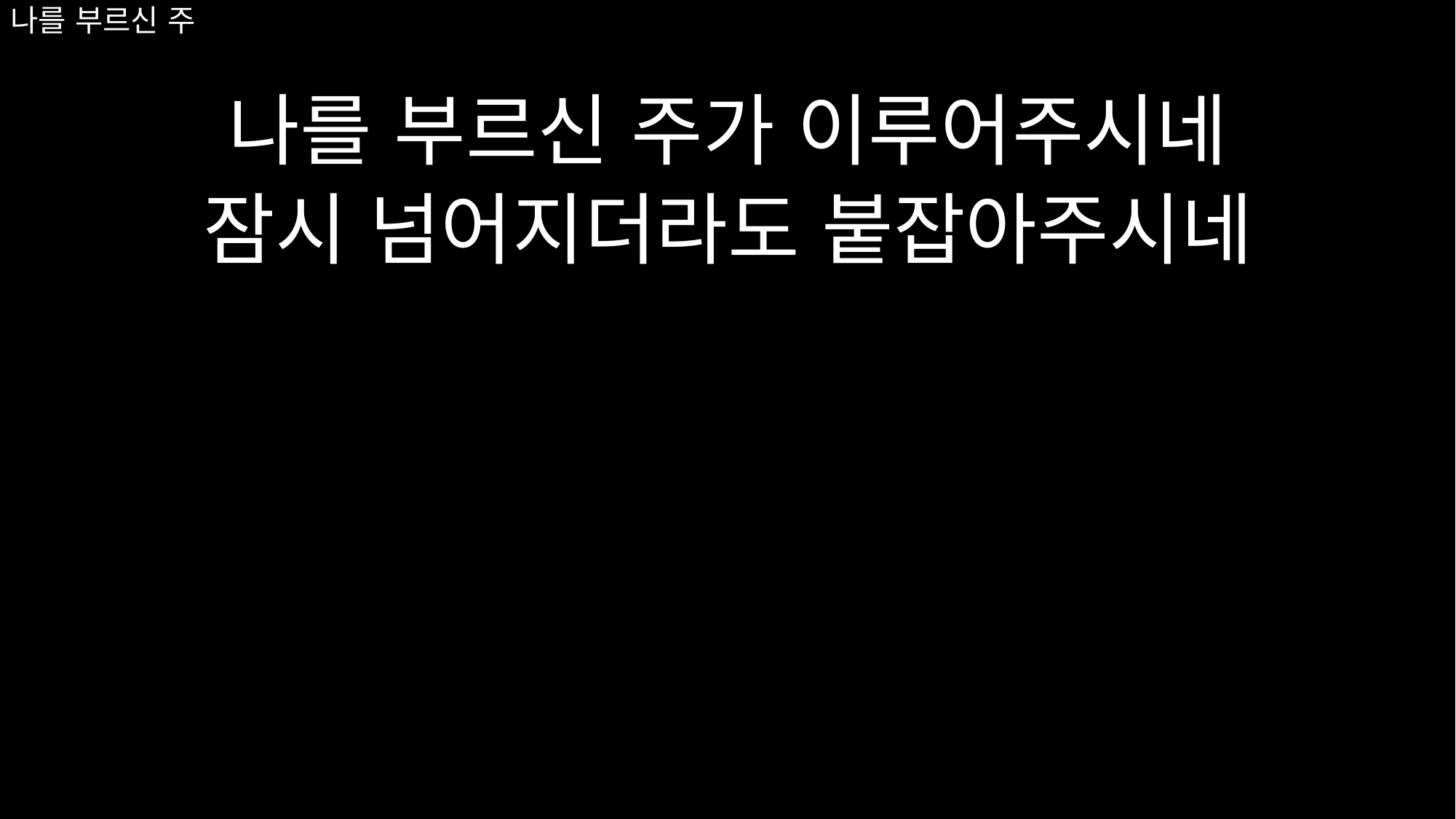

나를 부르신 주가 이루어주시네
잠시 넘어지더라도 붙잡아주시네

# 나를 부르신 주